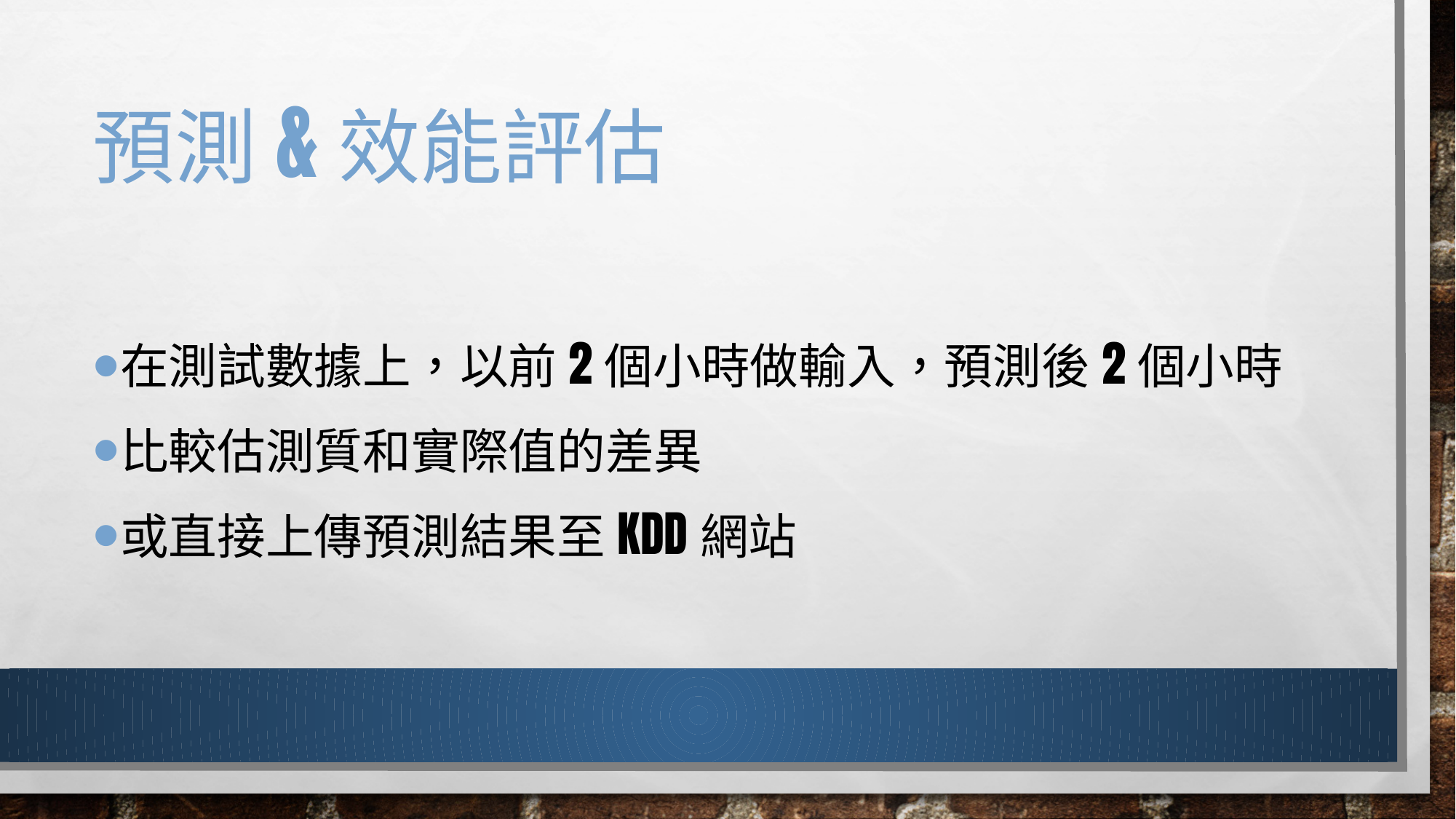

# 預測&效能評估
在測試數據上，以前2個小時做輸入，預測後2個小時
比較估測質和實際值的差異
或直接上傳預測結果至KDD網站